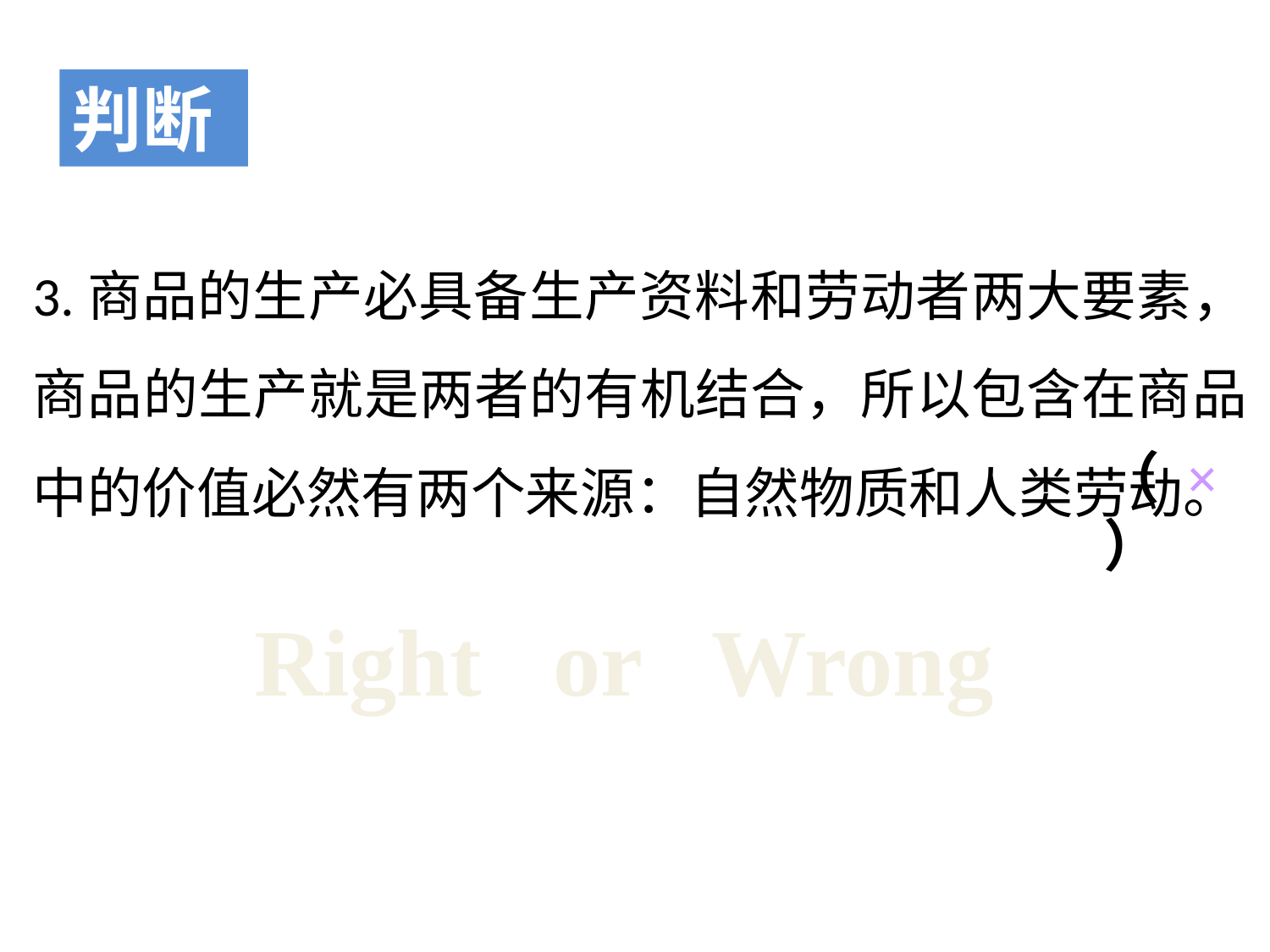

判断
3.商品的生产必具备生产资料和劳动者两大要素，商品的生产就是两者的有机结合，所以包含在商品中的价值必然有两个来源：自然物质和人类劳动。
（ × ）

Right   or   Wrong